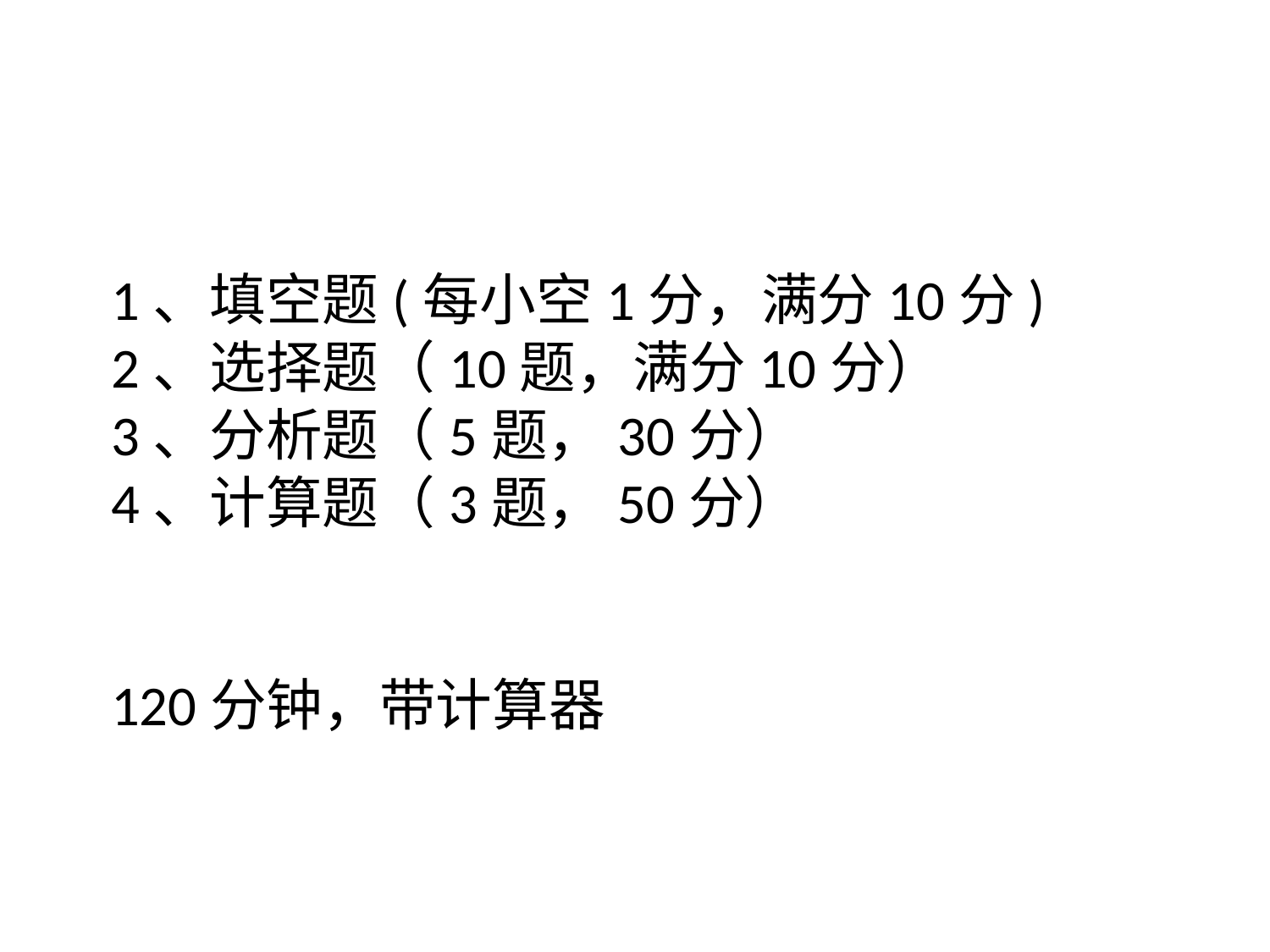

1、填空题(每小空1分，满分10分)
2、选择题（10题，满分10分）
3、分析题（5题，30分）
4、计算题（3题，50分）

120分钟，带计算器